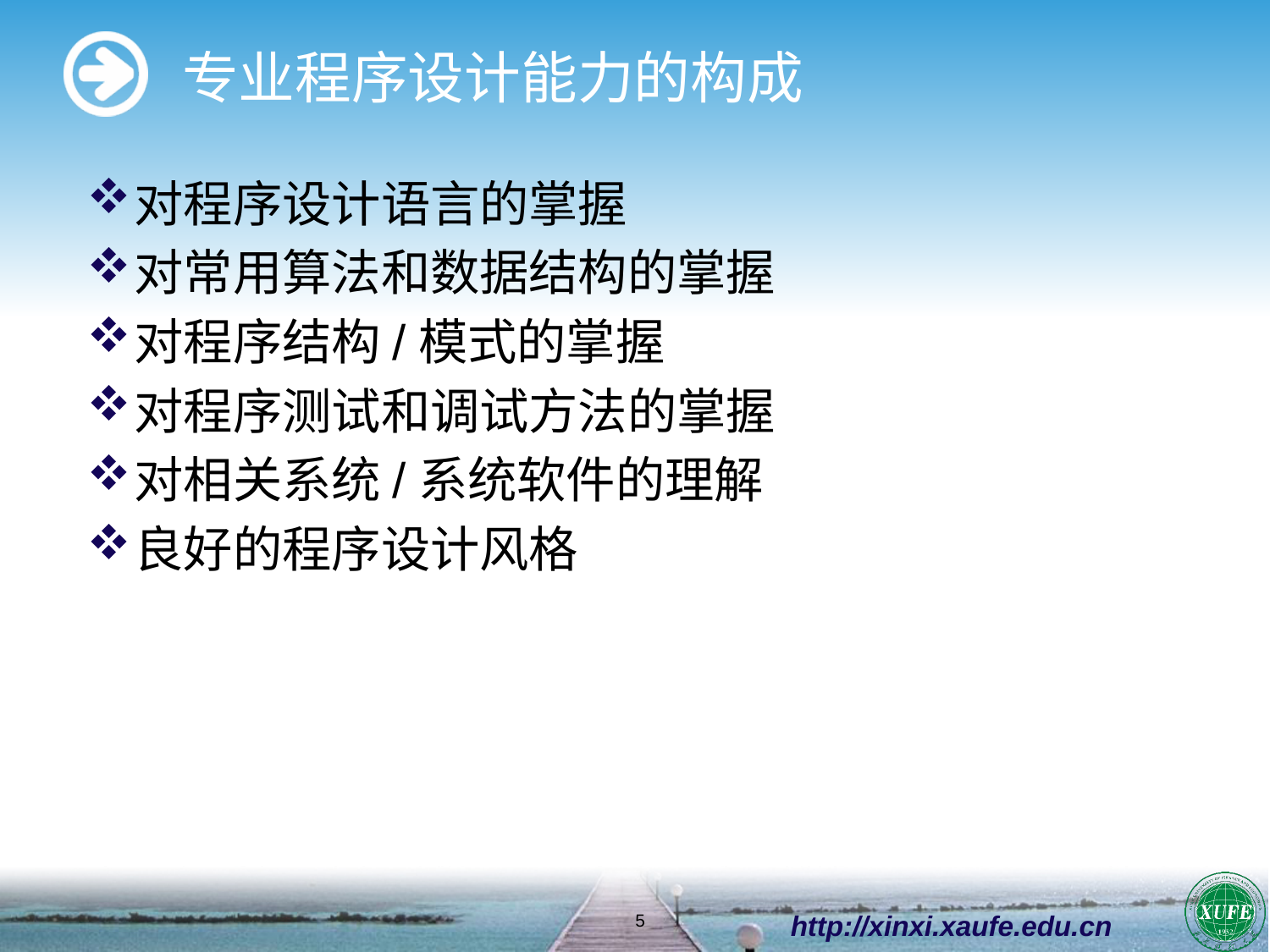

# 专业程序设计能力的构成
对程序设计语言的掌握
对常用算法和数据结构的掌握
对程序结构/模式的掌握
对程序测试和调试方法的掌握
对相关系统/系统软件的理解
良好的程序设计风格
http://xinxi.xaufe.edu.cn
5